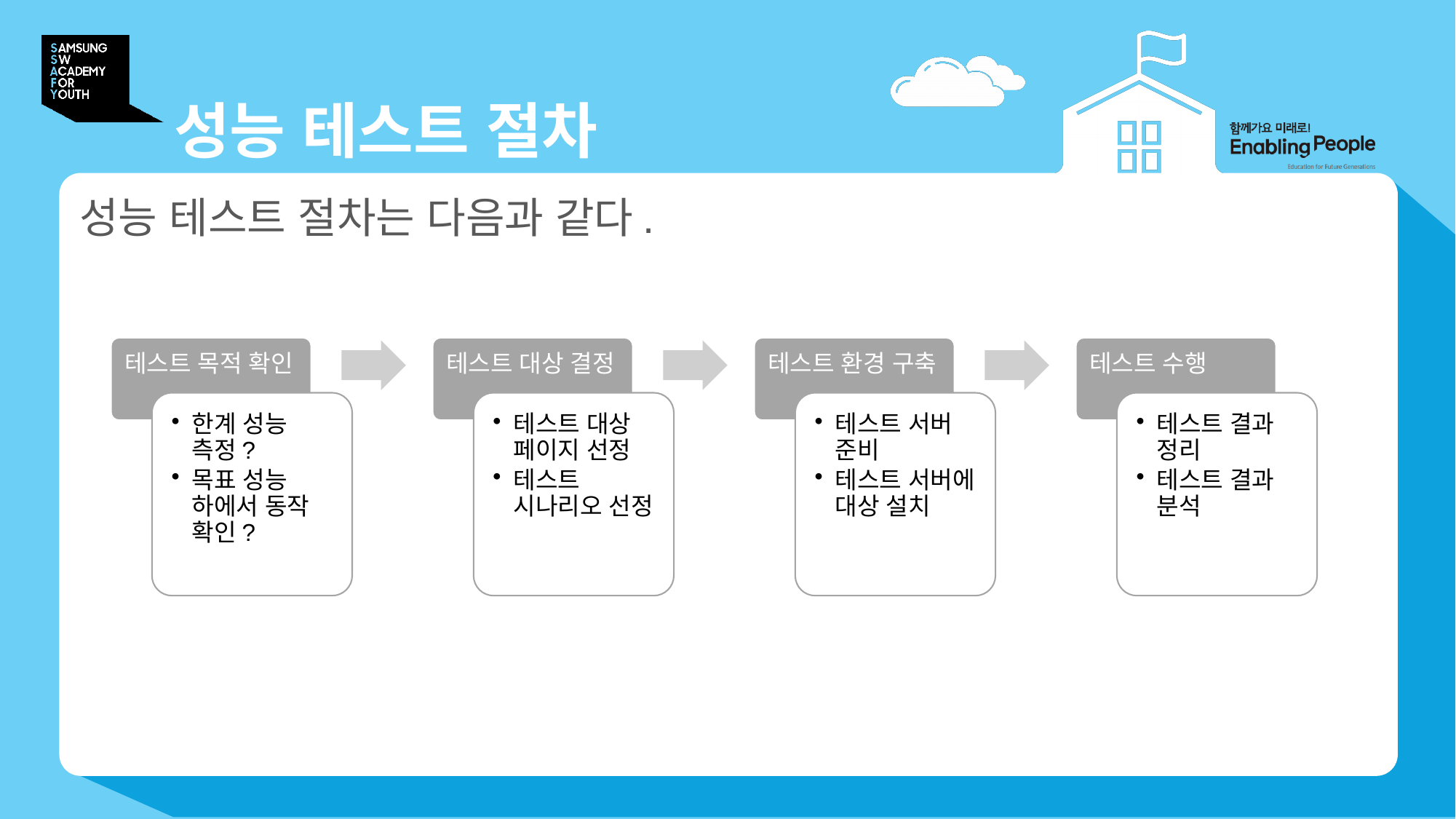

# 성능 테스트 절차
성능 테스트 절차는 다음과 같다.
테스트 목적 확인
테스트 대상 결정
테스트 환경 구축
테스트 수행

한계 성능 측정?
목표 성능 하에서 동작 확인?
테스트 대상 페이지 선정
테스트 시나리오 선정
테스트 서버 준비
테스트 서버에 대상 설치
테스트 결과 정리
테스트 결과 분석